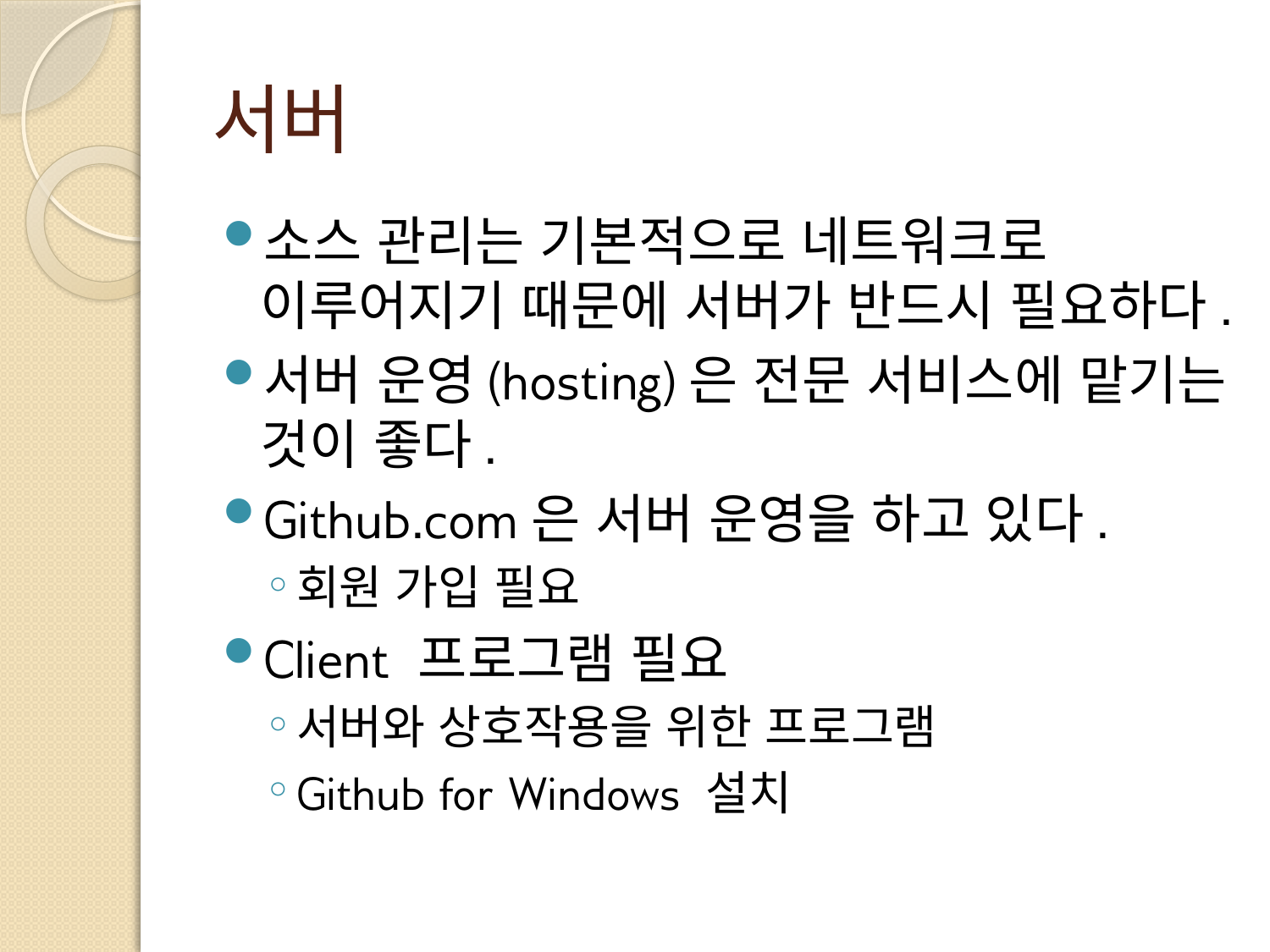

# 서버
소스 관리는 기본적으로 네트워크로 이루어지기 때문에 서버가 반드시 필요하다.
서버 운영(hosting)은 전문 서비스에 맡기는 것이 좋다.
Github.com은 서버 운영을 하고 있다.
회원 가입 필요
Client 프로그램 필요
서버와 상호작용을 위한 프로그램
Github for Windows 설치